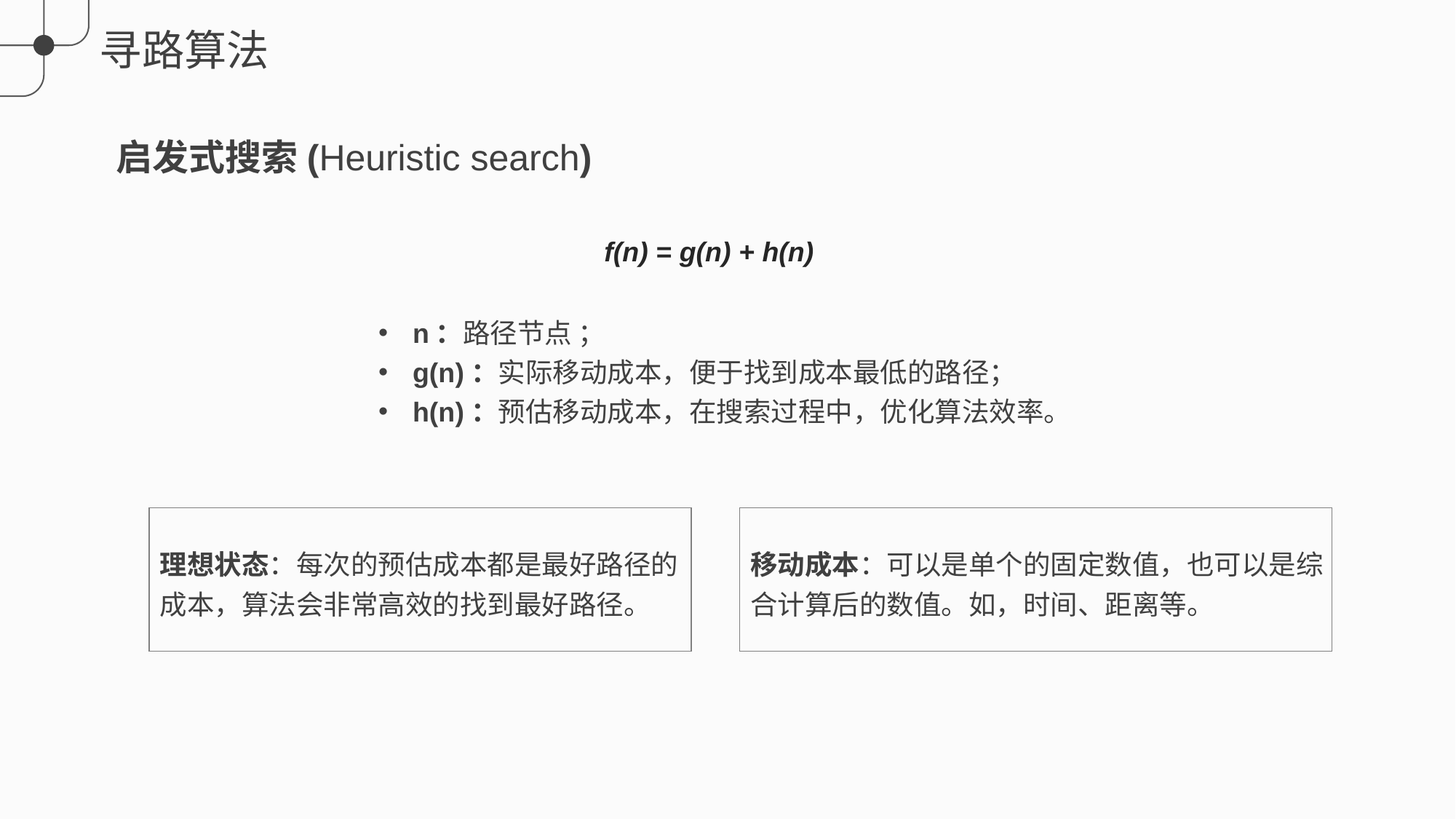

启发式搜索(Heuristic search)
f(n) = g(n) + h(n)
n：路径节点 ；
g(n)：实际移动成本，便于找到成本最低的路径；
h(n)：预估移动成本，在搜索过程中，优化算法效率。

理想状态：每次的预估成本都是最好路径的成本，算法会非常高效的找到最好路径。

移动成本：可以是单个的固定数值，也可以是综合计算后的数值。如，时间、距离等。